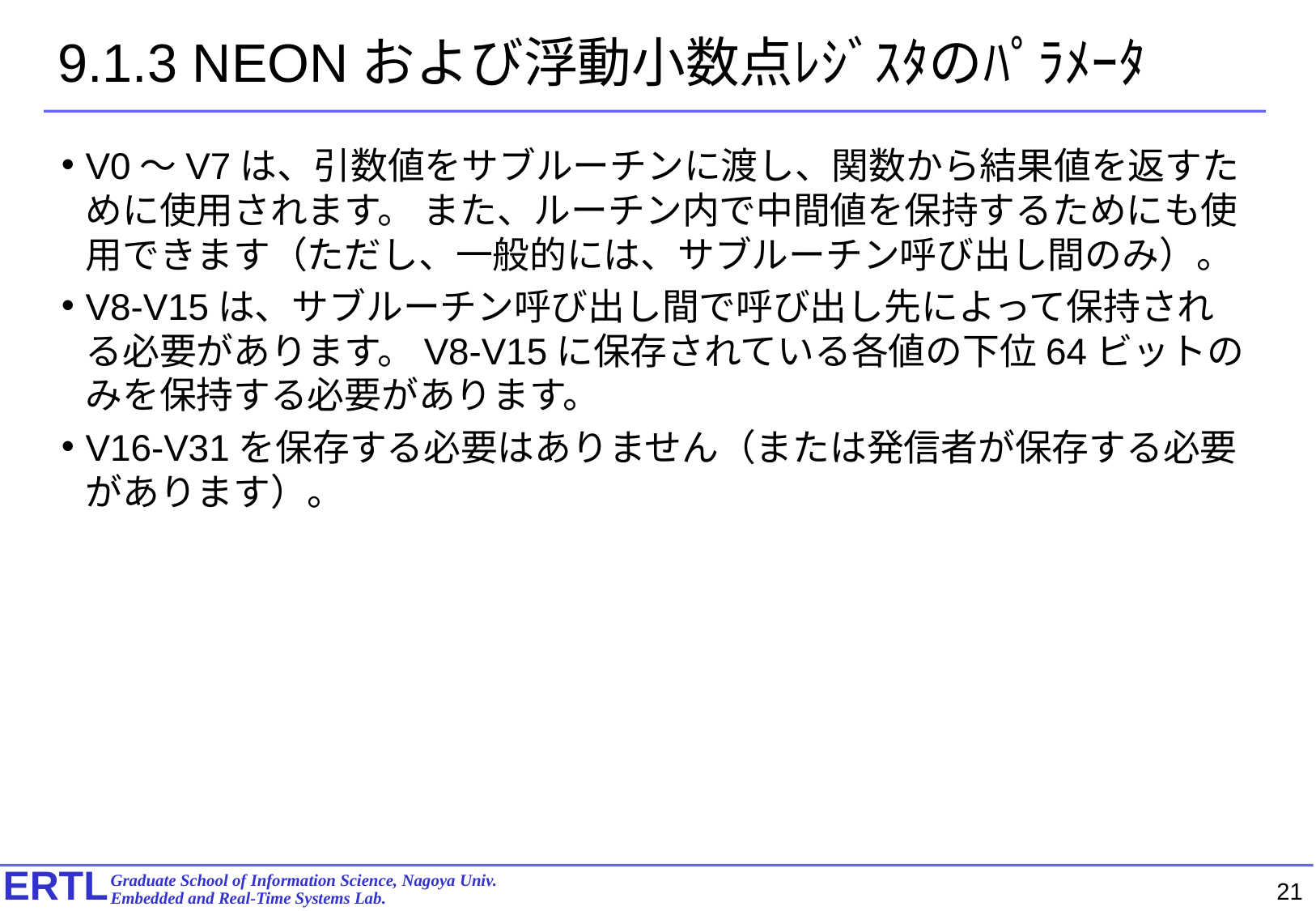

# 9.1.3 NEONおよび浮動小数点ﾚｼﾞｽﾀのﾊﾟﾗﾒｰﾀ

V0〜V7は、引数値をサブルーチンに渡し、関数から結果値を返すために使用されます。 また、ルーチン内で中間値を保持するためにも使用できます（ただし、一般的には、サブルーチン呼び出し間のみ）。
V8-V15は、サブルーチン呼び出し間で呼び出し先によって保持される必要があります。V8-V15に保存されている各値の下位64ビットのみを保持する必要があります。
V16-V31を保存する必要はありません（または発信者が保存する必要があります）。
21